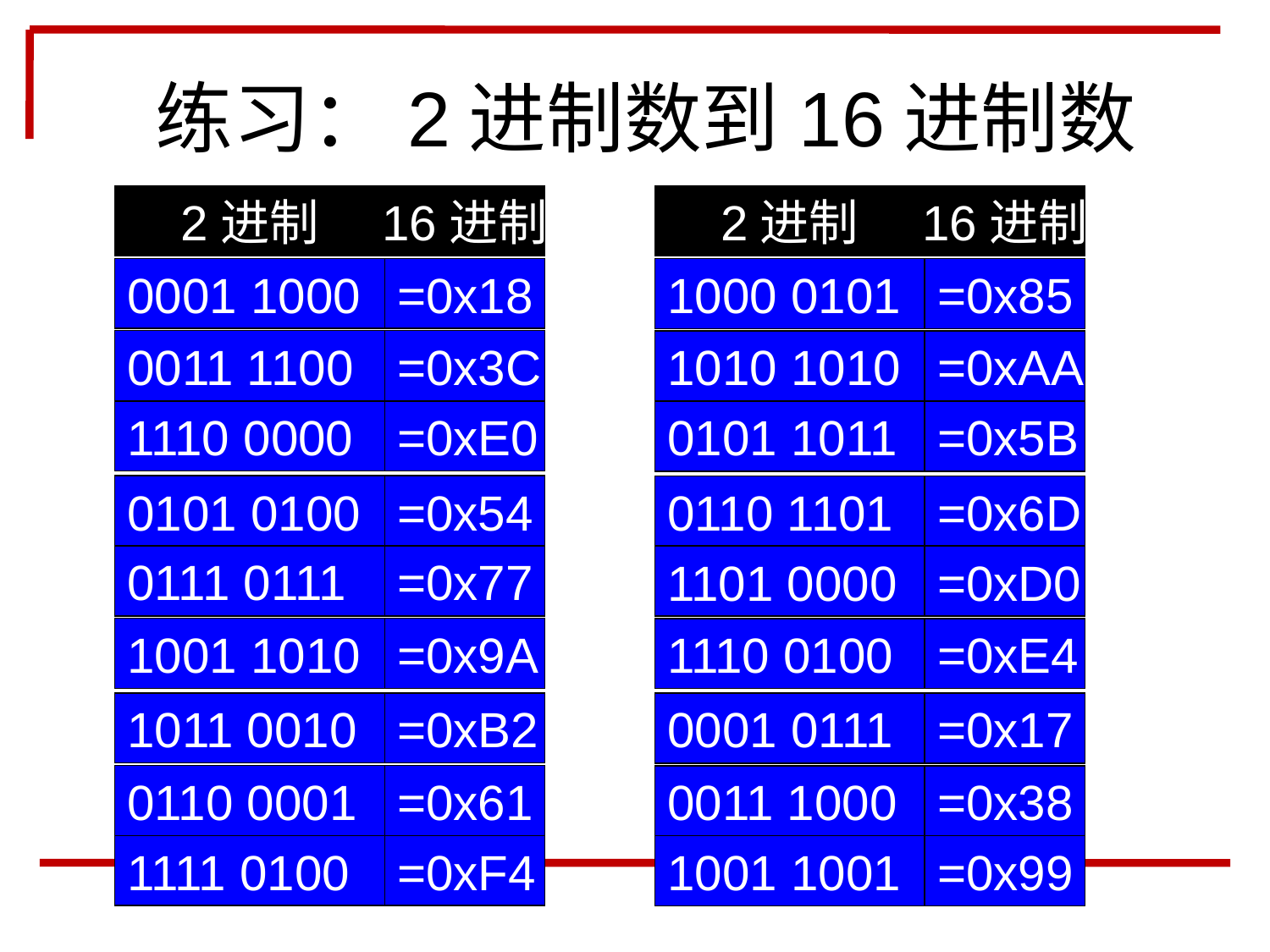

练习：2进制数到16进制数
2进制
16进制
2进制
16进制
0001 1000
=0x18
1000 0101
=0x85
0011 1100
=0x3C
1010 1010
=0xAA
1110 0000
=0xE0
0101 1011
=0x5B
0101 0100
=0x54
0110 1101
=0x6D
0111 0111
=0x77
1101 0000
=0xD0
1001 1010
=0x9A
1110 0100
=0xE4
1011 0010
=0xB2
0001 0111
=0x17
0110 0001
=0x61
0011 1000
=0x38
1111 0100
=0xF4
1001 1001
=0x99